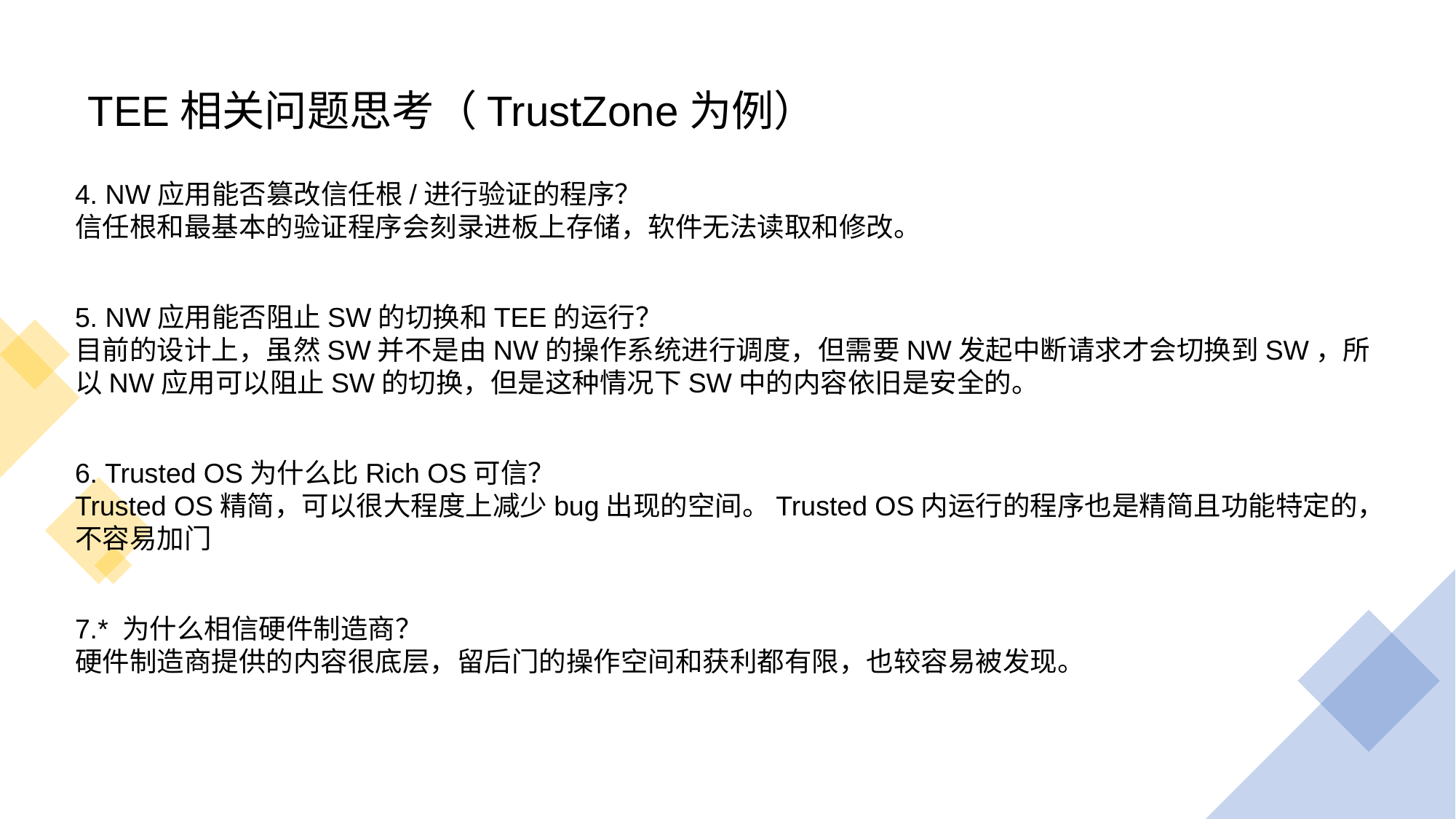

# TEE相关问题思考（TrustZone为例）
4. NW应用能否篡改信任根/进行验证的程序？
信任根和最基本的验证程序会刻录进板上存储，软件无法读取和修改。
5. NW应用能否阻止SW的切换和TEE的运行？
目前的设计上，虽然SW并不是由NW的操作系统进行调度，但需要NW发起中断请求才会切换到SW，所以NW应用可以阻止SW的切换，但是这种情况下SW中的内容依旧是安全的。

6. Trusted OS为什么比Rich OS可信？
Trusted OS精简，可以很大程度上减少bug出现的空间。Trusted OS内运行的程序也是精简且功能特定的，不容易加门

7.* 为什么相信硬件制造商？
硬件制造商提供的内容很底层，留后门的操作空间和获利都有限，也较容易被发现。